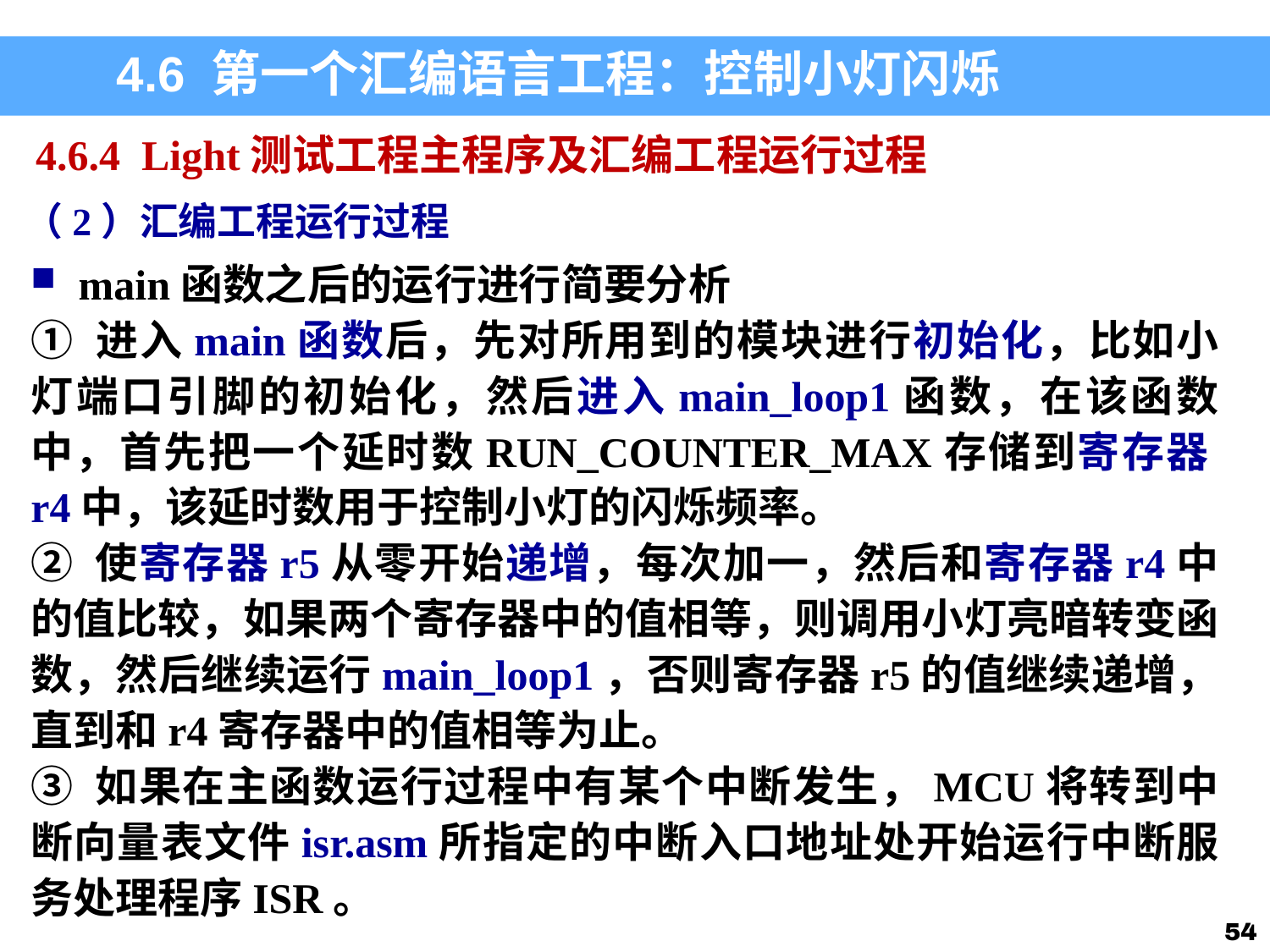

4.6 第一个汇编语言工程：控制小灯闪烁
4.6.4  Light测试工程主程序及汇编工程运行过程
（2）汇编工程运行过程
main函数之后的运行进行简要分析
① 进入main函数后，先对所用到的模块进行初始化，比如小灯端口引脚的初始化，然后进入main_loop1函数，在该函数中，首先把一个延时数RUN_COUNTER_MAX存储到寄存器r4中，该延时数用于控制小灯的闪烁频率。
② 使寄存器r5从零开始递增，每次加一，然后和寄存器r4中的值比较，如果两个寄存器中的值相等，则调用小灯亮暗转变函数，然后继续运行main_loop1，否则寄存器r5的值继续递增，直到和r4寄存器中的值相等为止。
③ 如果在主函数运行过程中有某个中断发生，MCU将转到中断向量表文件isr.asm所指定的中断入口地址处开始运行中断服务处理程序ISR。
54